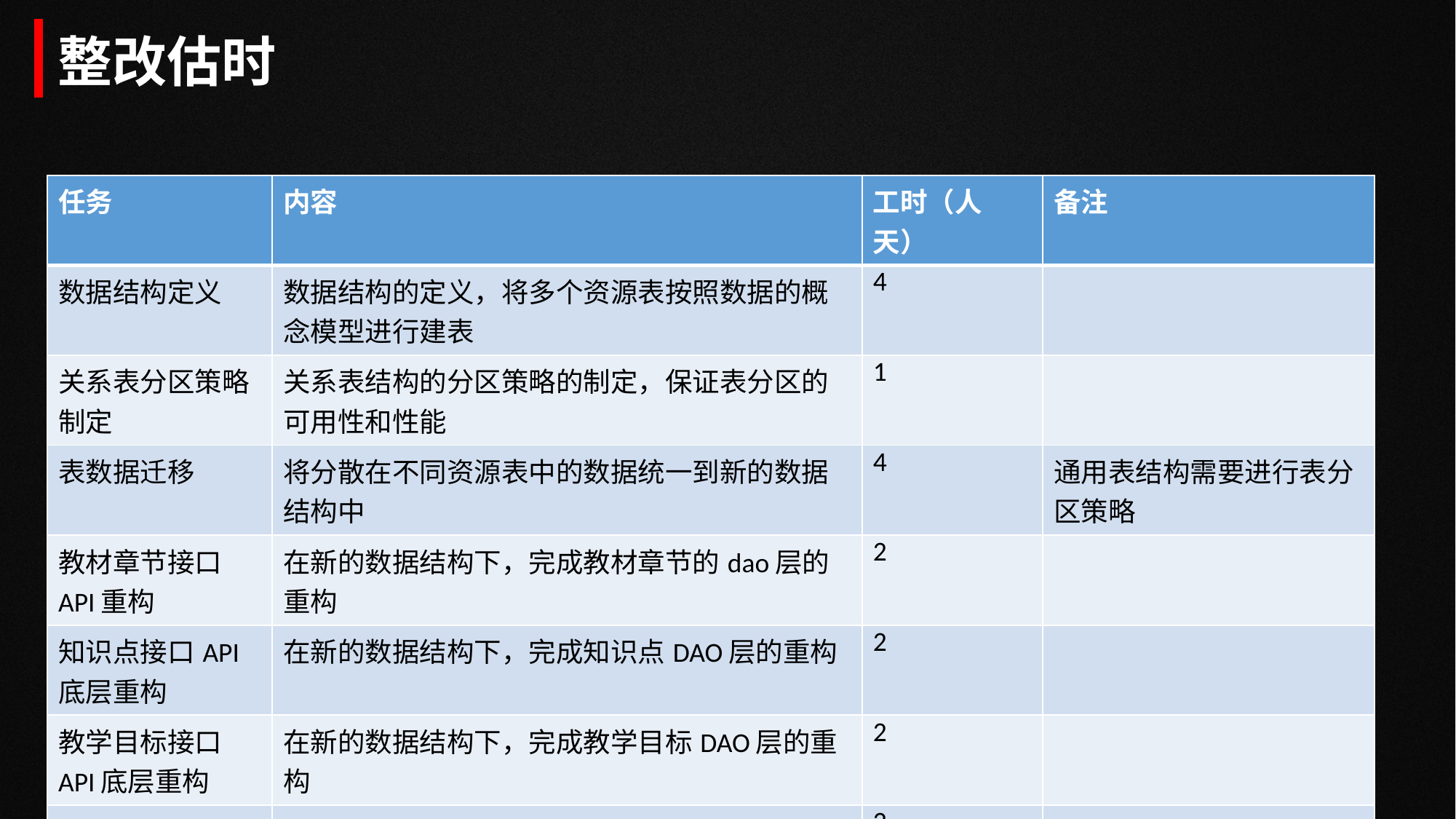

整改估时
| 任务 | 内容 | 工时（人天） | 备注 |
| --- | --- | --- | --- |
| 数据结构定义 | 数据结构的定义，将多个资源表按照数据的概念模型进行建表 | 4 |  |
| 关系表分区策略制定 | 关系表结构的分区策略的制定，保证表分区的可用性和性能 | 1 |  |
| 表数据迁移 | 将分散在不同资源表中的数据统一到新的数据结构中 | 4 | 通用表结构需要进行表分区策略 |
| 教材章节接口API重构 | 在新的数据结构下，完成教材章节的dao层的重构 | 2 |  |
| 知识点接口API底层重构 | 在新的数据结构下，完成知识点DAO层的重构 | 2 |  |
| 教学目标接口API底层重构 | 在新的数据结构下，完成教学目标DAO层的重构 | 2 |  |
| 素材接口API底层重构 | 在新的数据结构下，完成素材DAO层的重构 | 2 |  |